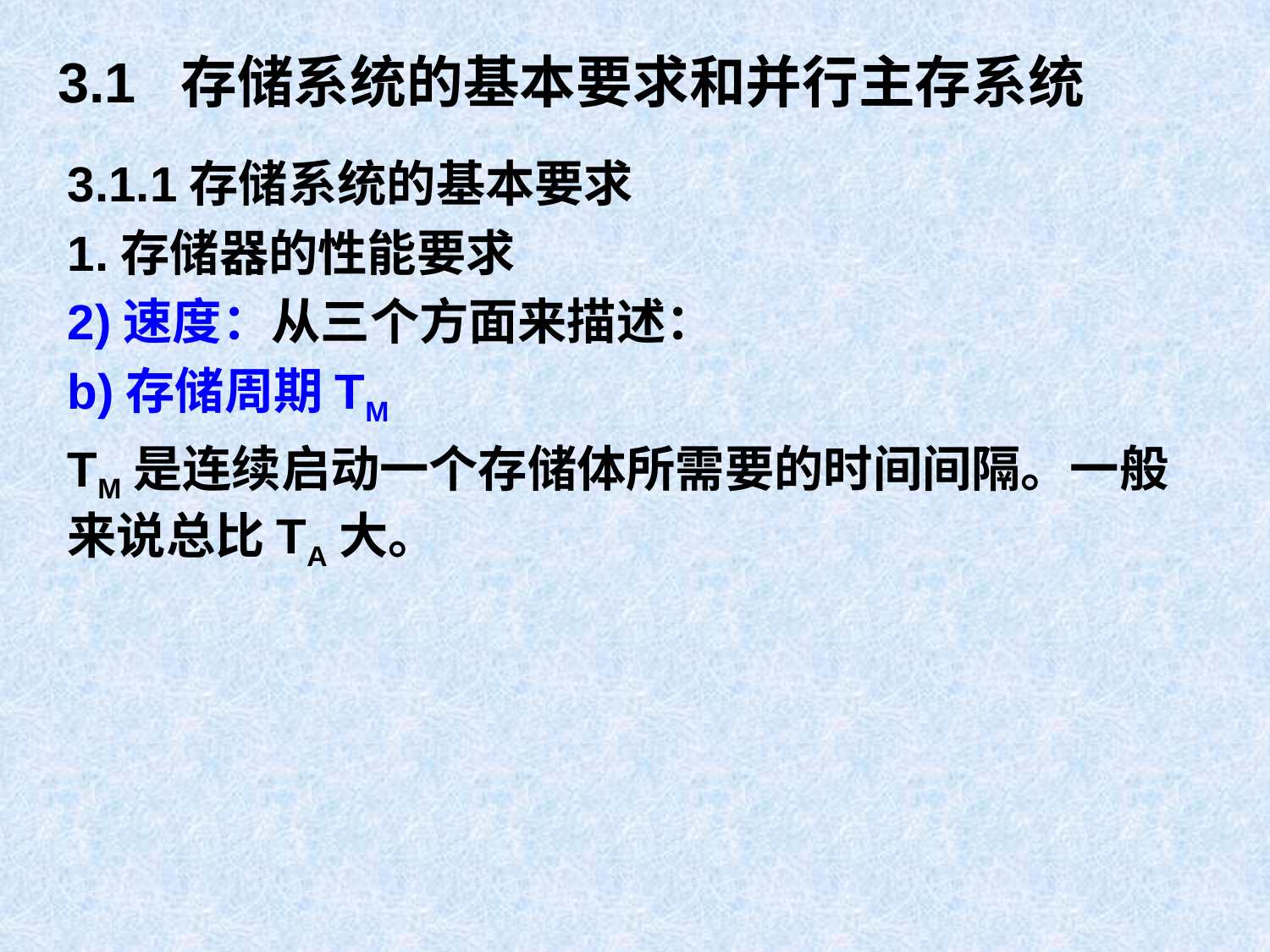

# 3.1  存储系统的基本要求和并行主存系统
3.1.1存储系统的基本要求
1.存储器的性能要求
2)速度：从三个方面来描述：
b)存储周期TM
TM是连续启动一个存储体所需要的时间间隔。一般来说总比TA大。